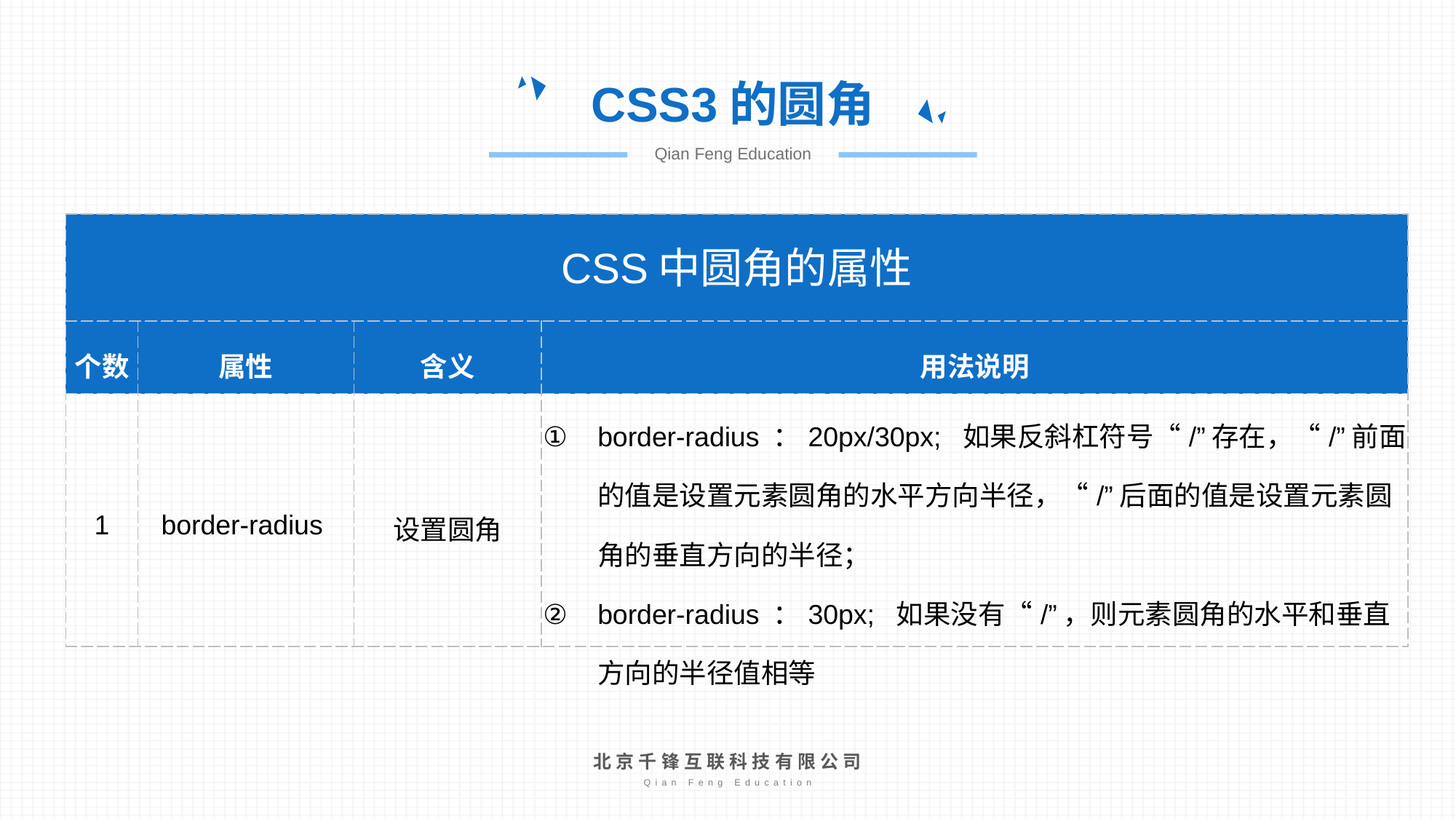

CSS3的圆角

Qian Feng Education

| CSS中圆角的属性 |  |  |  |
| --- | --- | --- | --- |
| 个数 | 属性 | 含义 | 用法说明 |
| 1 | border-radius | 设置圆角 | border-radius ：20px/30px; 如果反斜杠符号“/”存在，“/”前面的值是设置元素圆角的水平方向半径，“/”后面的值是设置元素圆角的垂直方向的半径； border-radius ：30px; 如果没有“/”，则元素圆角的水平和垂直方向的半径值相等 |
北京千锋互联科技有限公司
Qian Feng Education